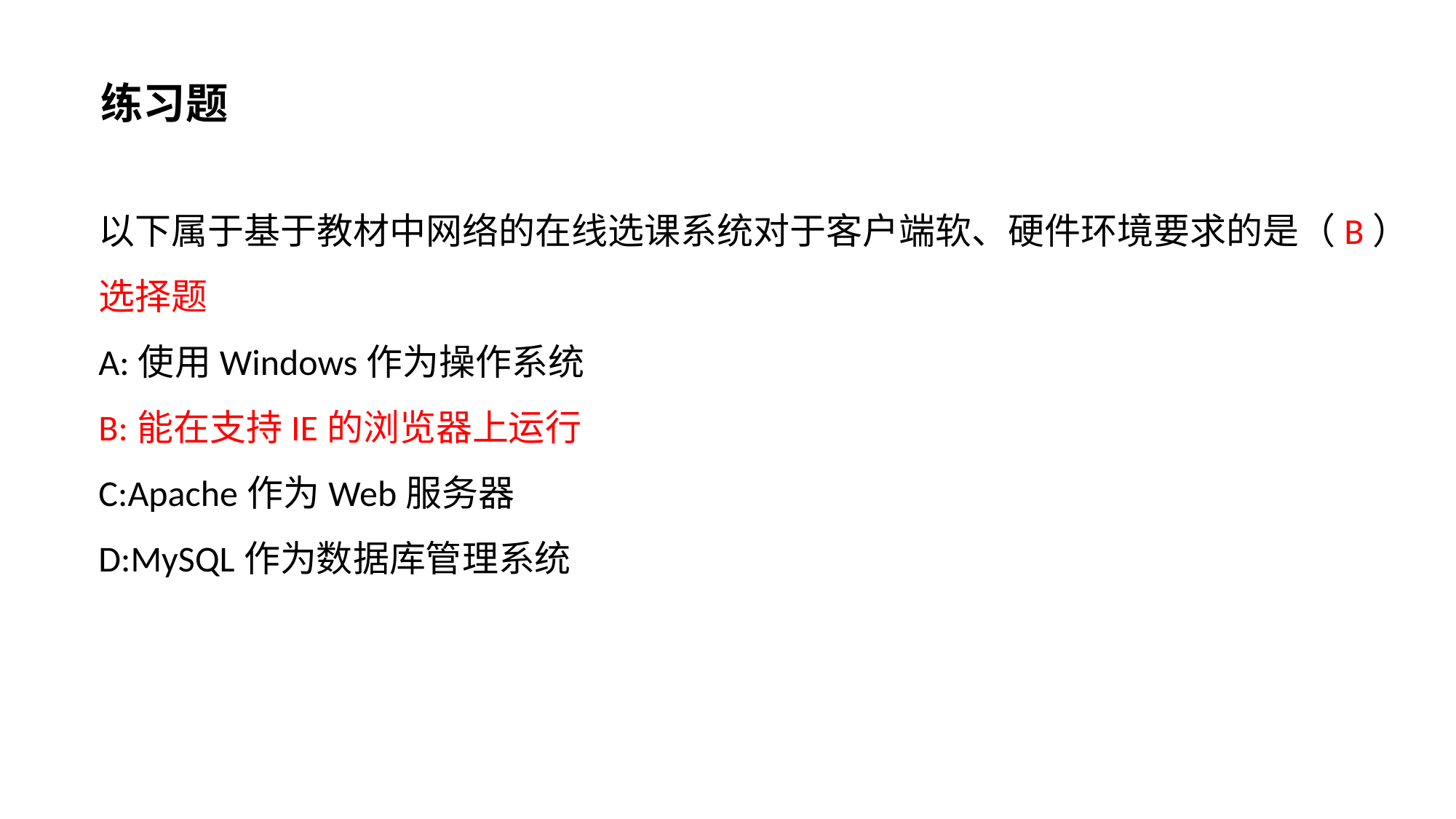

练习题
以下属于基于教材中网络的在线选课系统对于客户端软、硬件环境要求的是（B）
选择题
A:使用Windows作为操作系统
B:能在支持IE的浏览器上运行
C:Apache作为Web服务器
D:MySQL作为数据库管理系统